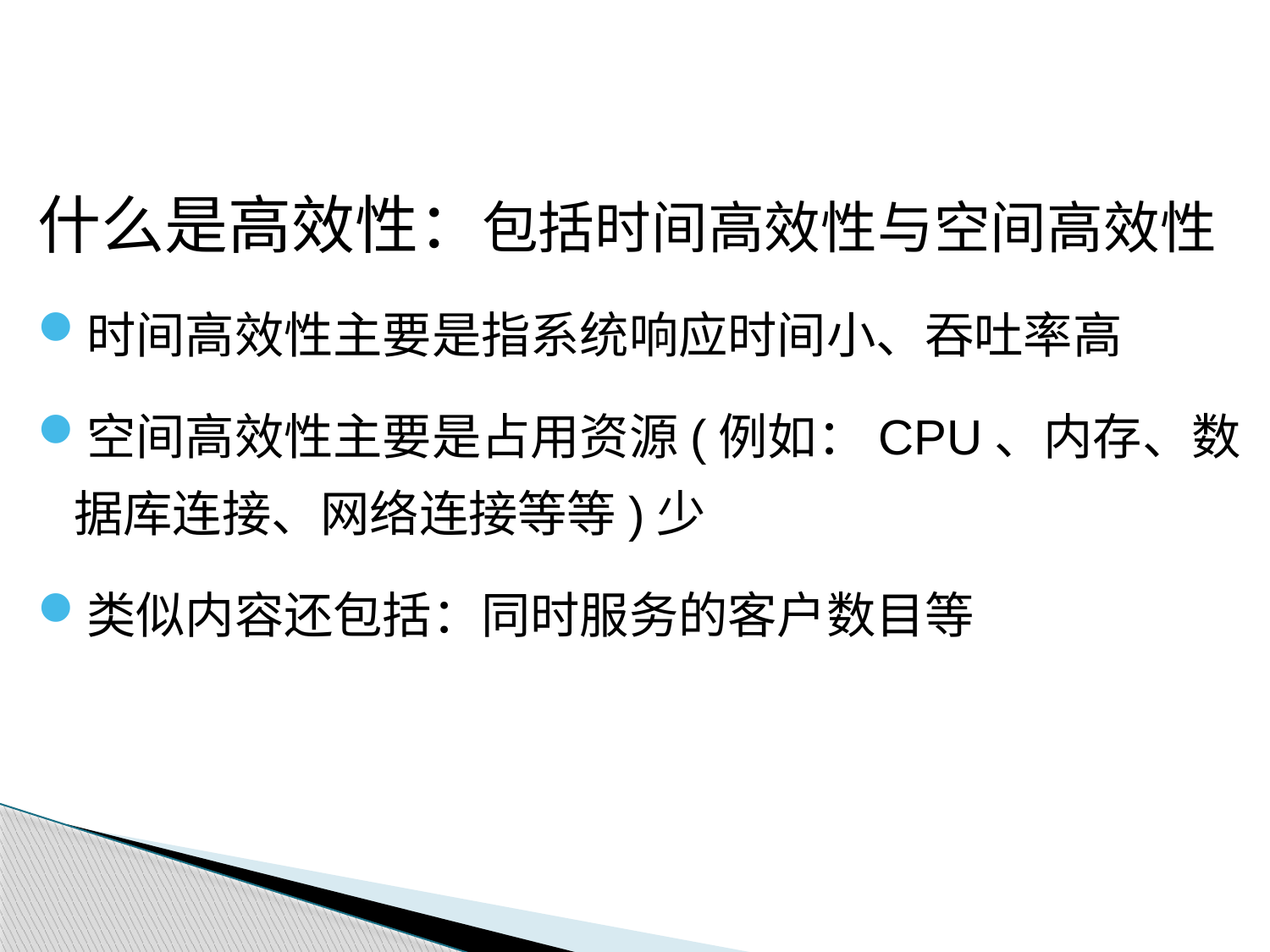

什么是高效性：包括时间高效性与空间高效性
时间高效性主要是指系统响应时间小、吞吐率高
空间高效性主要是占用资源(例如：CPU、内存、数据库连接、网络连接等等)少
类似内容还包括：同时服务的客户数目等